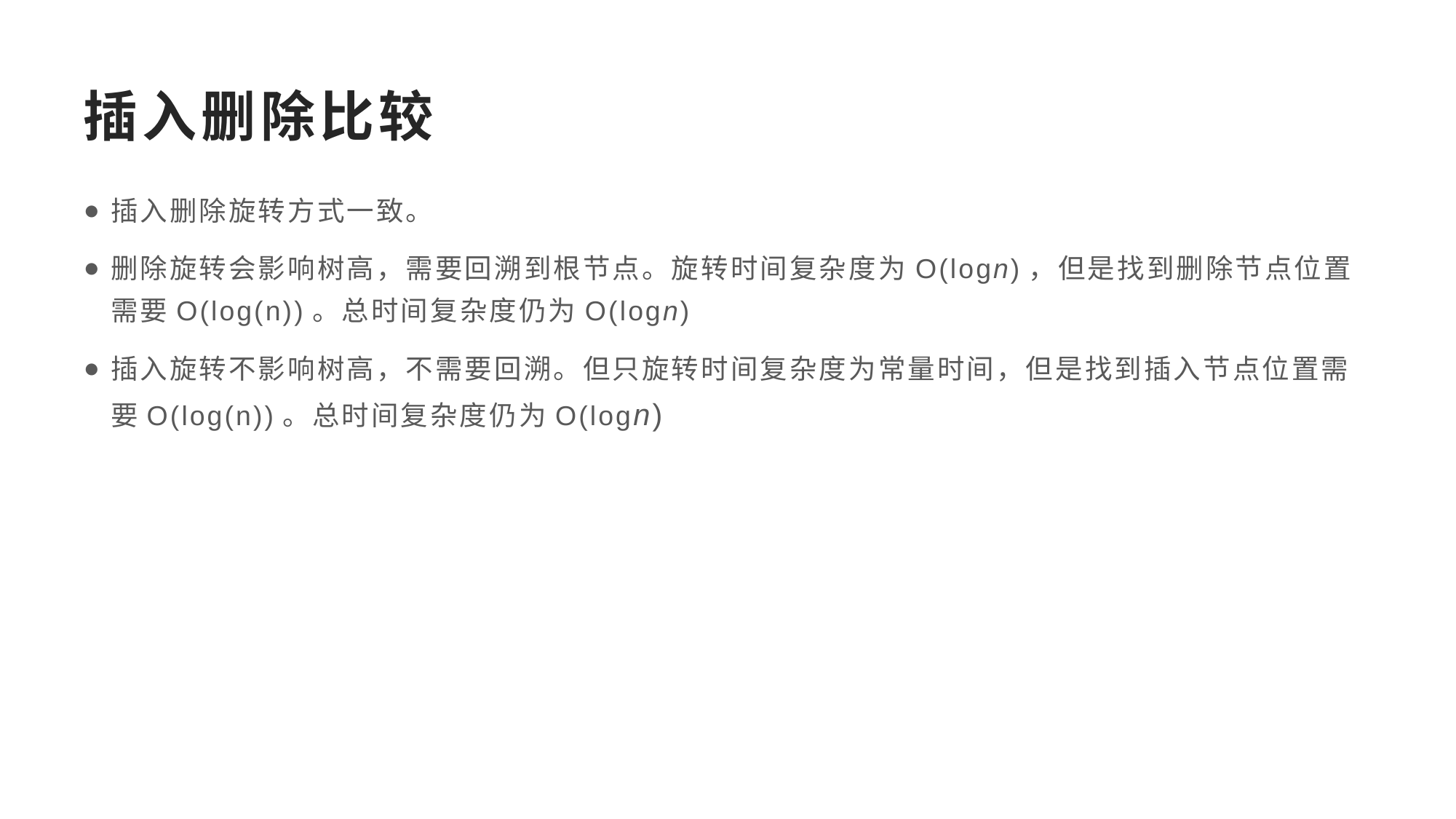

# 插入删除比较
插入删除旋转方式一致。
删除旋转会影响树高，需要回溯到根节点。旋转时间复杂度为O(logn)，但是找到删除节点位置需要O(log(n))。总时间复杂度仍为O(logn)
插入旋转不影响树高，不需要回溯。但只旋转时间复杂度为常量时间，但是找到插入节点位置需要O(log(n))。总时间复杂度仍为O(logn)